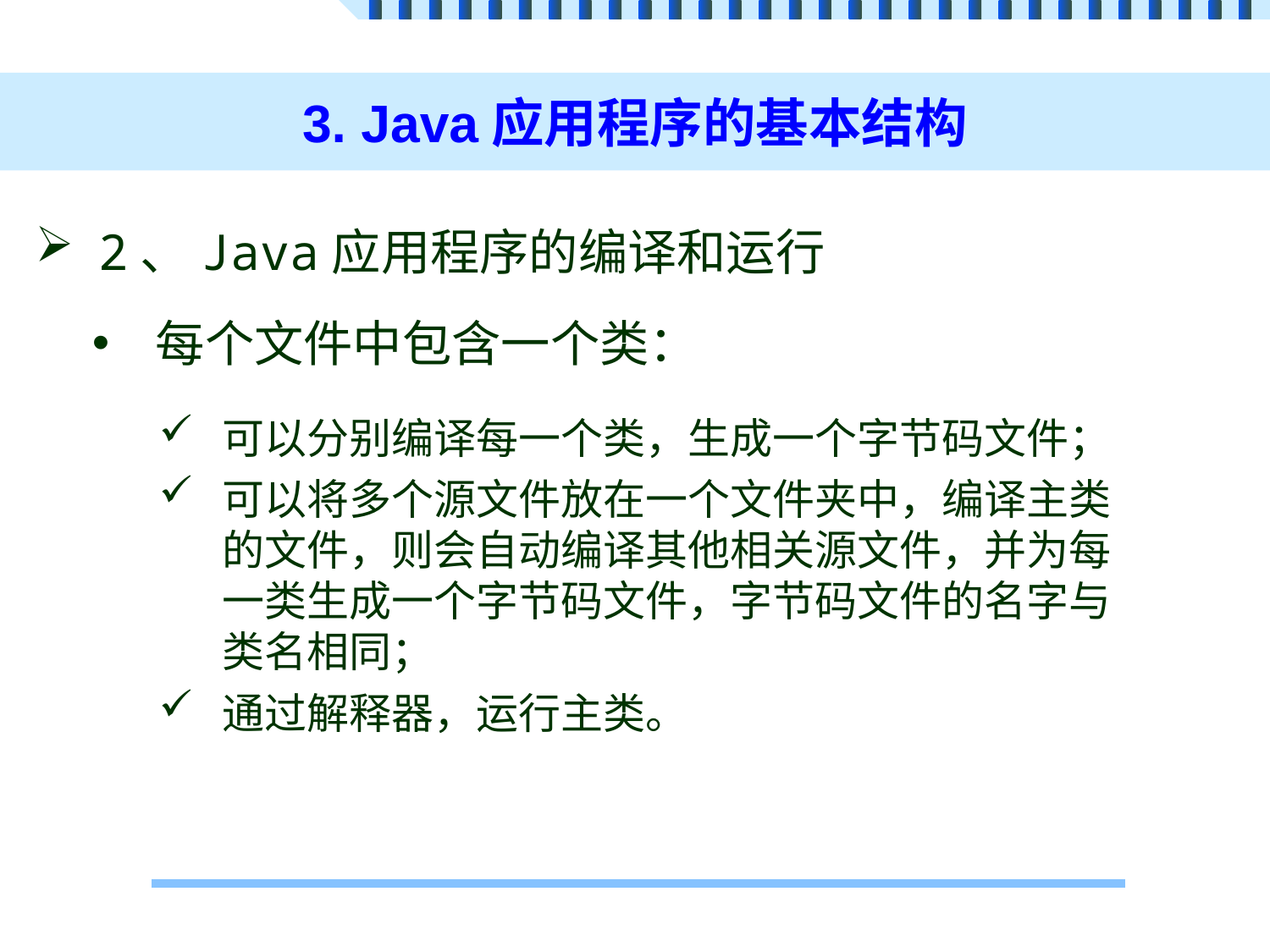

# 3. Java应用程序的基本结构
2、Java应用程序的编译和运行
每个文件中包含一个类：
可以分别编译每一个类，生成一个字节码文件；
可以将多个源文件放在一个文件夹中，编译主类的文件，则会自动编译其他相关源文件，并为每一类生成一个字节码文件，字节码文件的名字与类名相同；
通过解释器，运行主类。